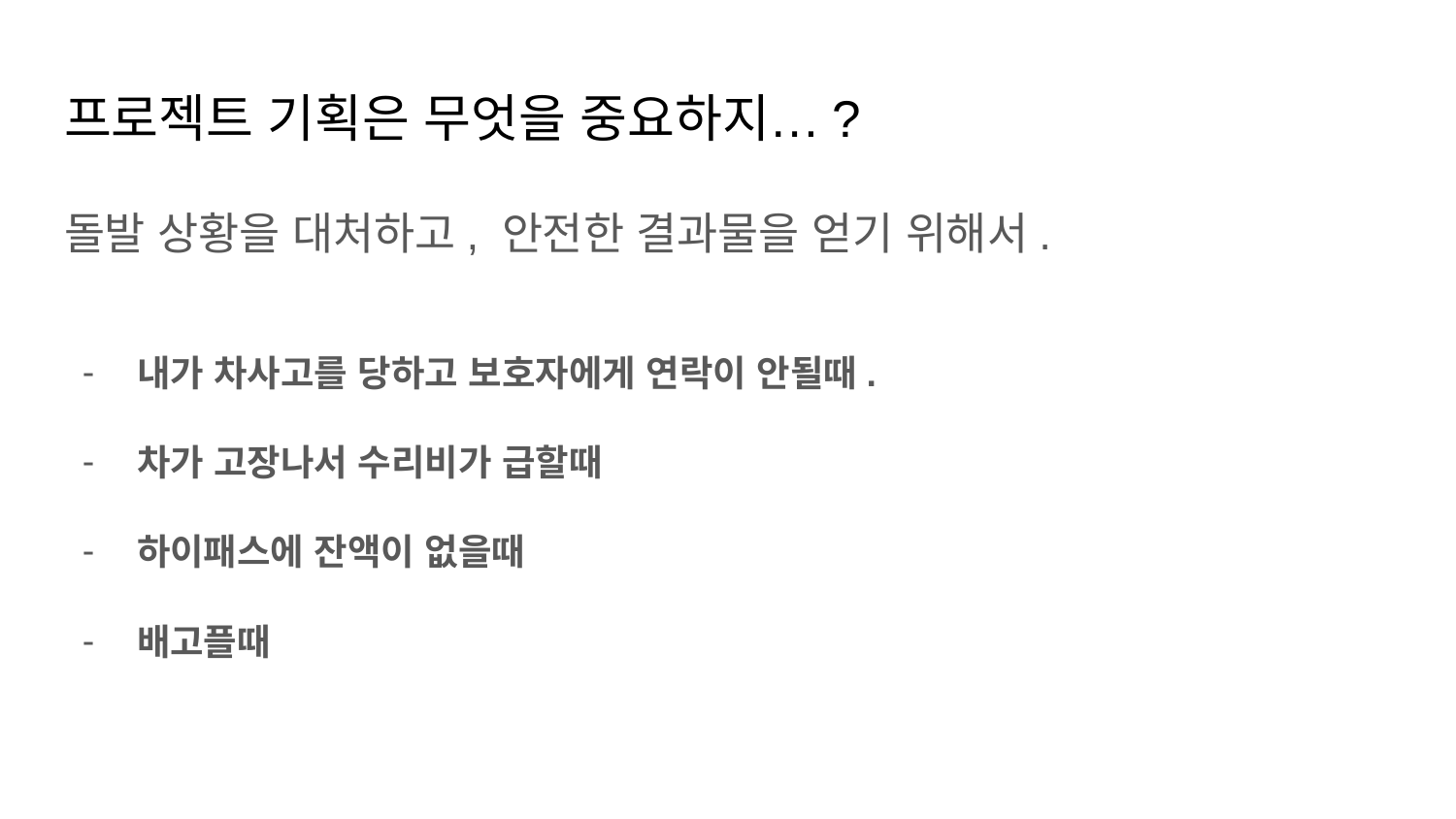

# 프로젝트 기획은 무엇을 중요하지…?
돌발 상황을 대처하고, 안전한 결과물을 얻기 위해서.
내가 차사고를 당하고 보호자에게 연락이 안될때.
차가 고장나서 수리비가 급할때
하이패스에 잔액이 없을때
배고플때